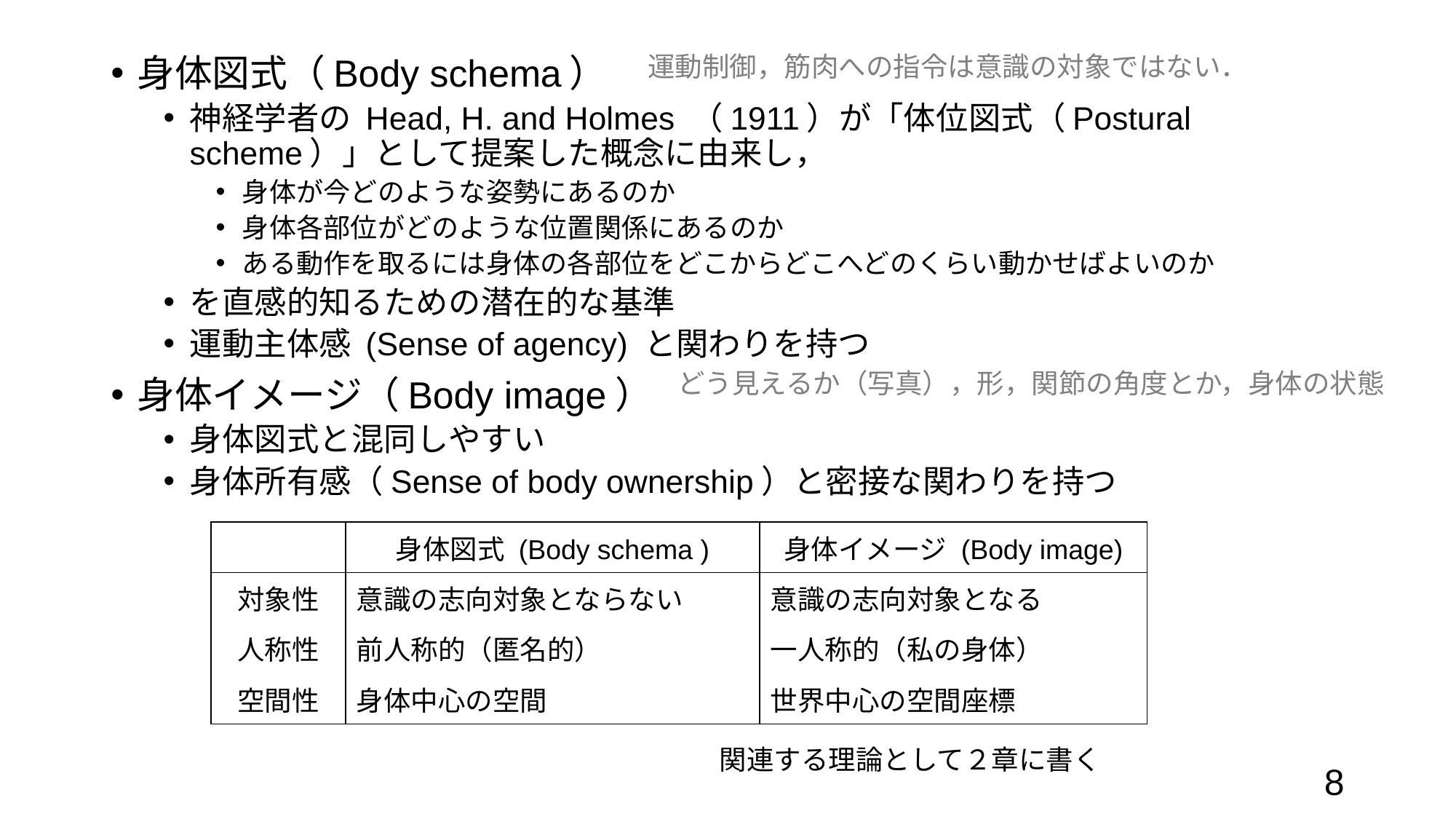

運動制御，筋肉への指令は意識の対象ではない．
身体図式（Body schema）
神経学者の Head, H. and Holmes （1911）が「体位図式（Postural scheme）」として提案した概念に由来し，
身体が今どのような姿勢にあるのか
身体各部位がどのような位置関係にあるのか
ある動作を取るには身体の各部位をどこからどこへどのくらい動かせばよいのか
を直感的知るための潜在的な基準
運動主体感 (Sense of agency) と関わりを持つ
身体イメージ（Body image）
身体図式と混同しやすい
身体所有感（Sense of body ownership）と密接な関わりを持つ
どう見えるか（写真），形，関節の角度とか，身体の状態
|  | 身体図式 (Body schema ) | 身体イメージ (Body image) |
| --- | --- | --- |
| 対象性 | 意識の志向対象とならない | 意識の志向対象となる |
| 人称性 | 前人称的（匿名的） | 一人称的（私の身体） |
| 空間性 | 身体中心の空間 | 世界中心の空間座標 |
関連する理論として２章に書く
8